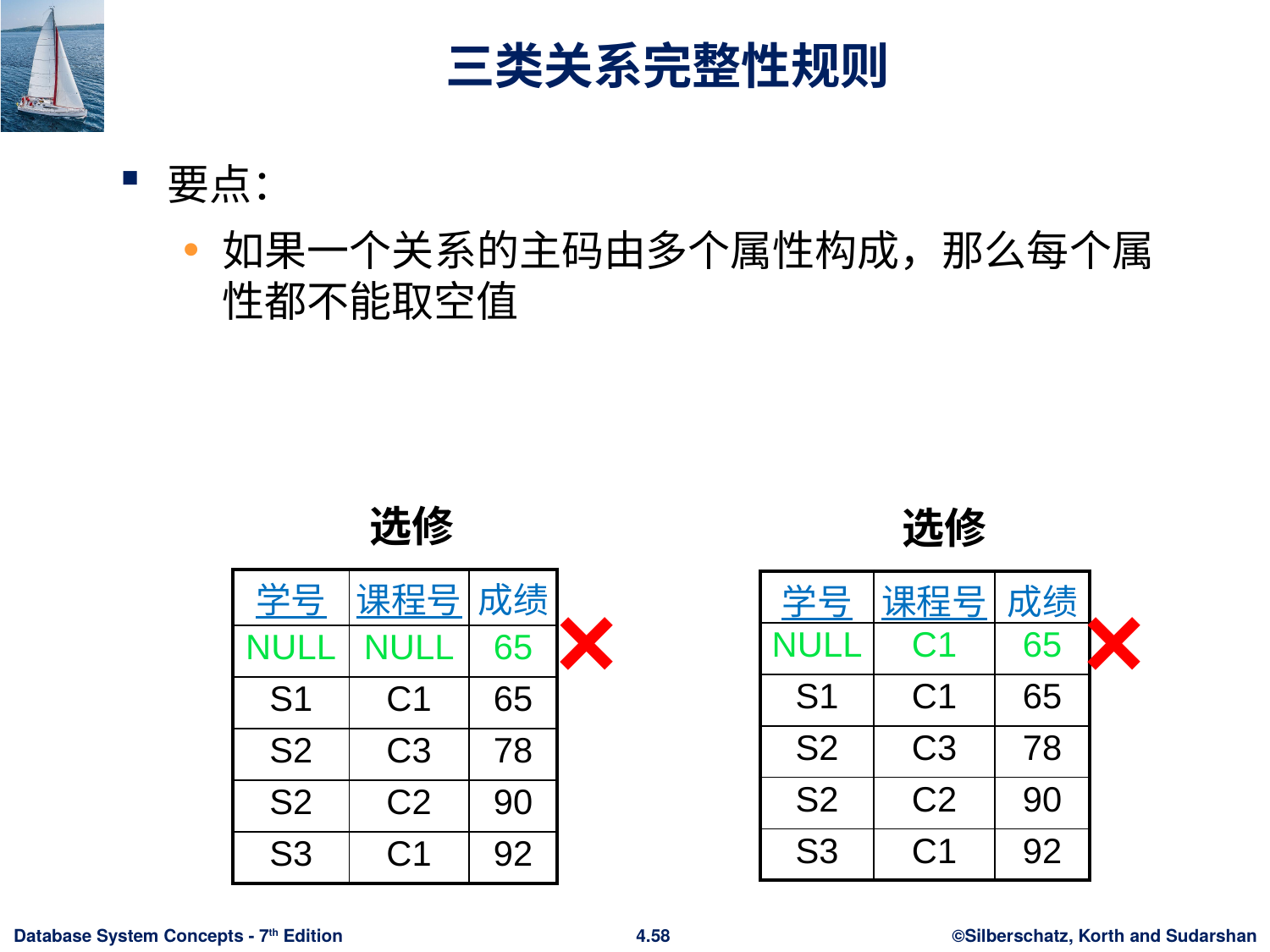

# 三类关系完整性规则
要点：
如果一个关系的主码由多个属性构成，那么每个属性都不能取空值
选修
选修
×
×
| 学号 | 课程号 | 成绩 |
| --- | --- | --- |
| NULL | NULL | 65 |
| S1 | C1 | 65 |
| S2 | C3 | 78 |
| S2 | C2 | 90 |
| S3 | C1 | 92 |
| 学号 | 课程号 | 成绩 |
| --- | --- | --- |
| NULL | C1 | 65 |
| S1 | C1 | 65 |
| S2 | C3 | 78 |
| S2 | C2 | 90 |
| S3 | C1 | 92 |